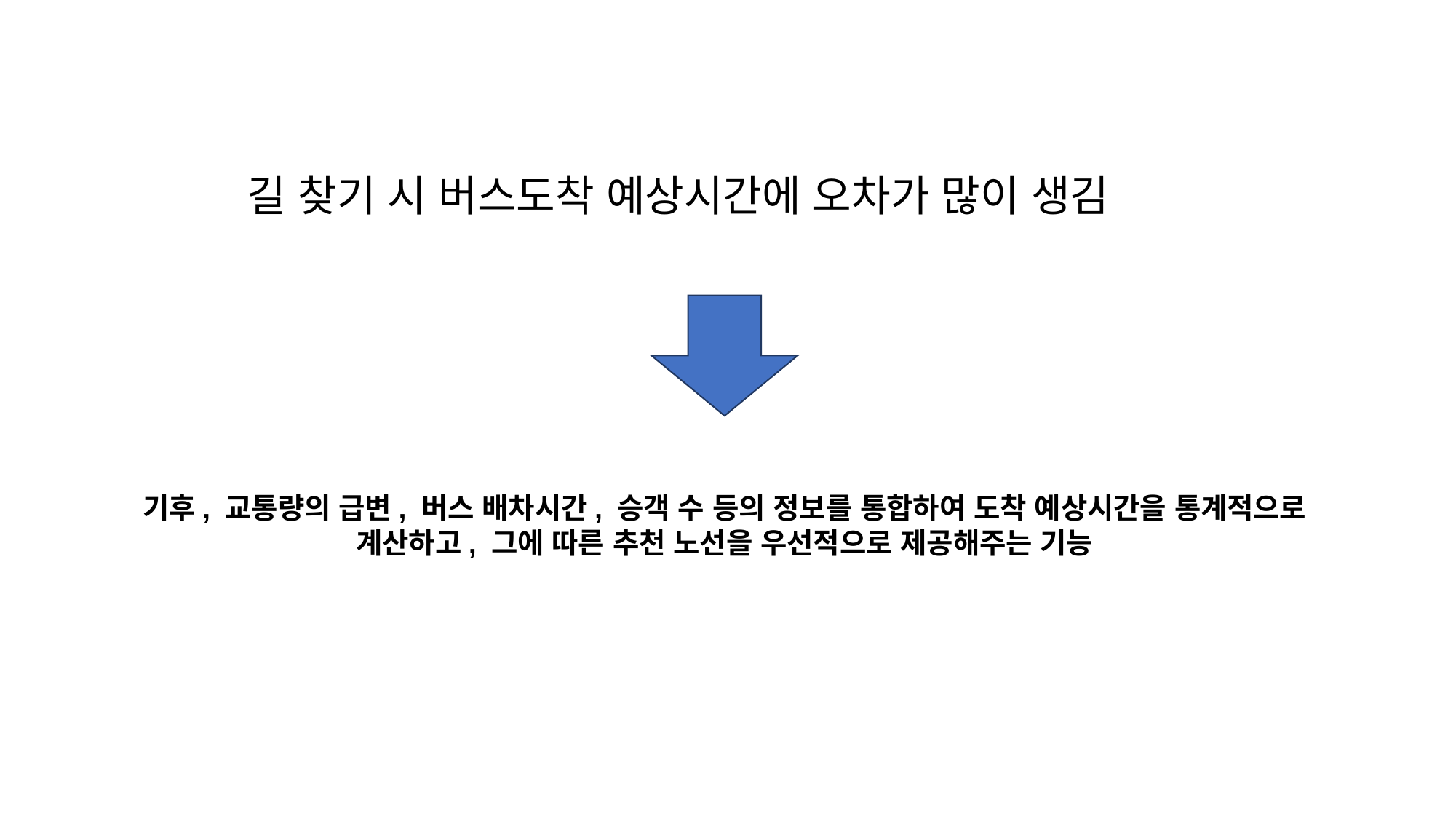

길 찾기 시 버스도착 예상시간에 오차가 많이 생김

기후, 교통량의 급변, 버스 배차시간, 승객 수 등의 정보를 통합하여 도착 예상시간을 통계적으로 계산하고, 그에 따른 추천 노선을 우선적으로 제공해주는 기능